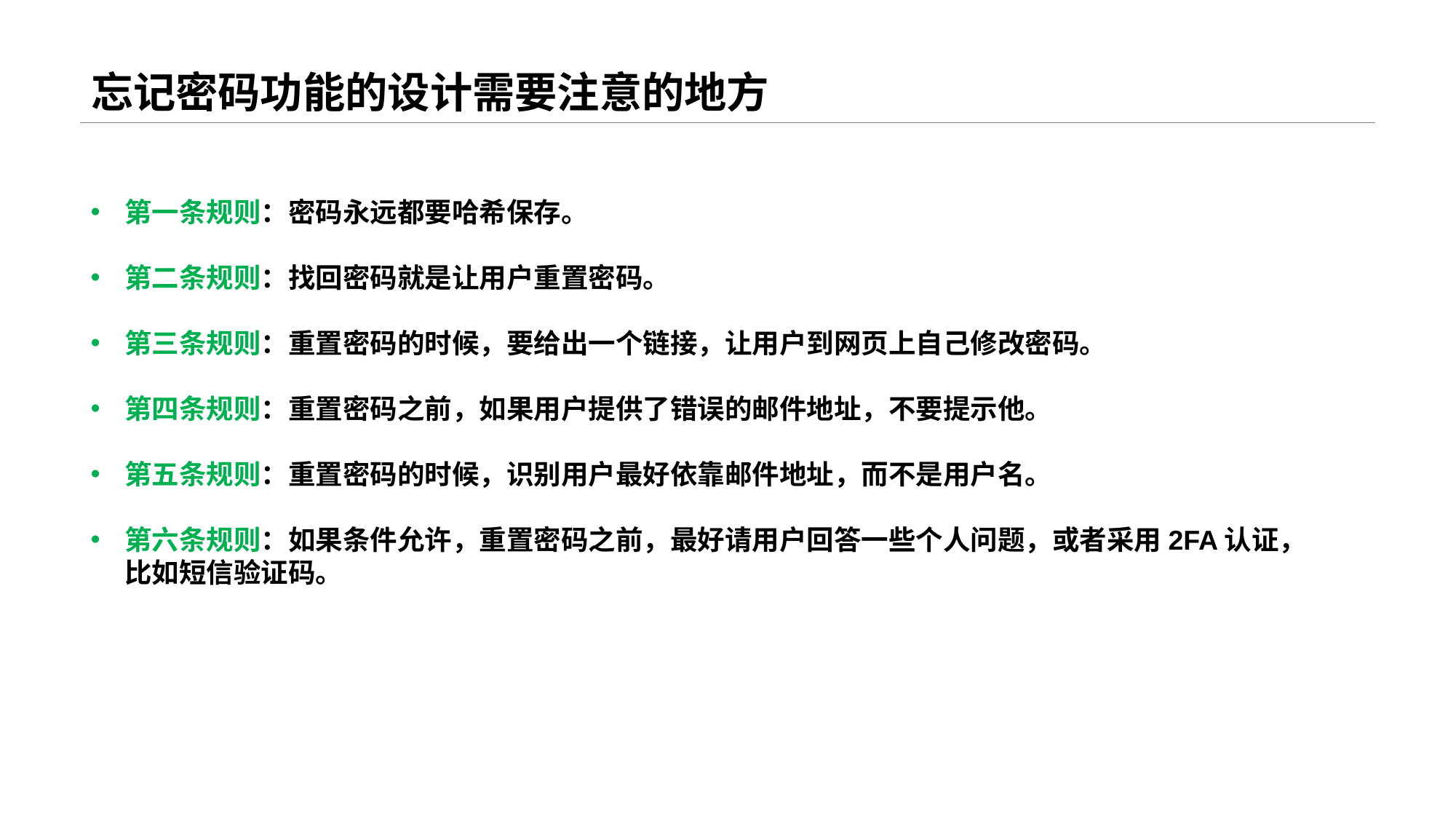

# 忘记密码功能的设计需要注意的地方

第一条规则：密码永远都要哈希保存。

第二条规则：找回密码就是让用户重置密码。

第三条规则：重置密码的时候，要给出一个链接，让用户到网页上自己修改密码。

第四条规则：重置密码之前，如果用户提供了错误的邮件地址，不要提示他。

第五条规则：重置密码的时候，识别用户最好依靠邮件地址，而不是用户名。

第六条规则：如果条件允许，重置密码之前，最好请用户回答一些个人问题，或者采用2FA认证，比如短信验证码。